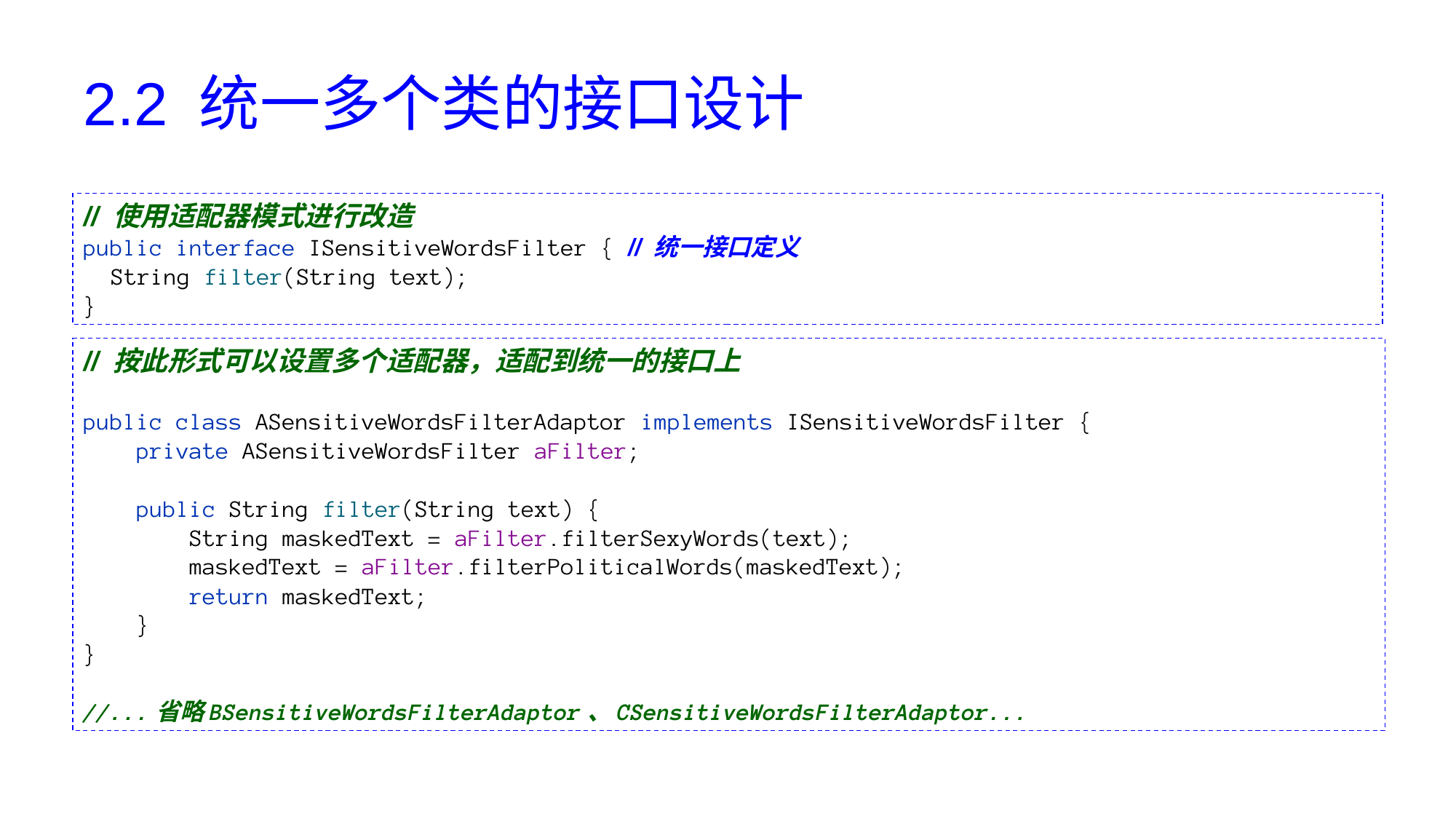

# 2.2 统一多个类的接口设计
// 使用适配器模式进行改造
public interface ISensitiveWordsFilter { // 统一接口定义
    String filter(String text);
}
// 按此形式可以设置多个适配器，适配到统一的接口上

public class ASensitiveWordsFilterAdaptor implements ISensitiveWordsFilter {
    private ASensitiveWordsFilter aFilter;
    public String filter(String text) {
        String maskedText = aFilter.filterSexyWords(text);
        maskedText = aFilter.filterPoliticalWords(maskedText);
        return maskedText;
    }
}
//...省略BSensitiveWordsFilterAdaptor、CSensitiveWordsFilterAdaptor...
27